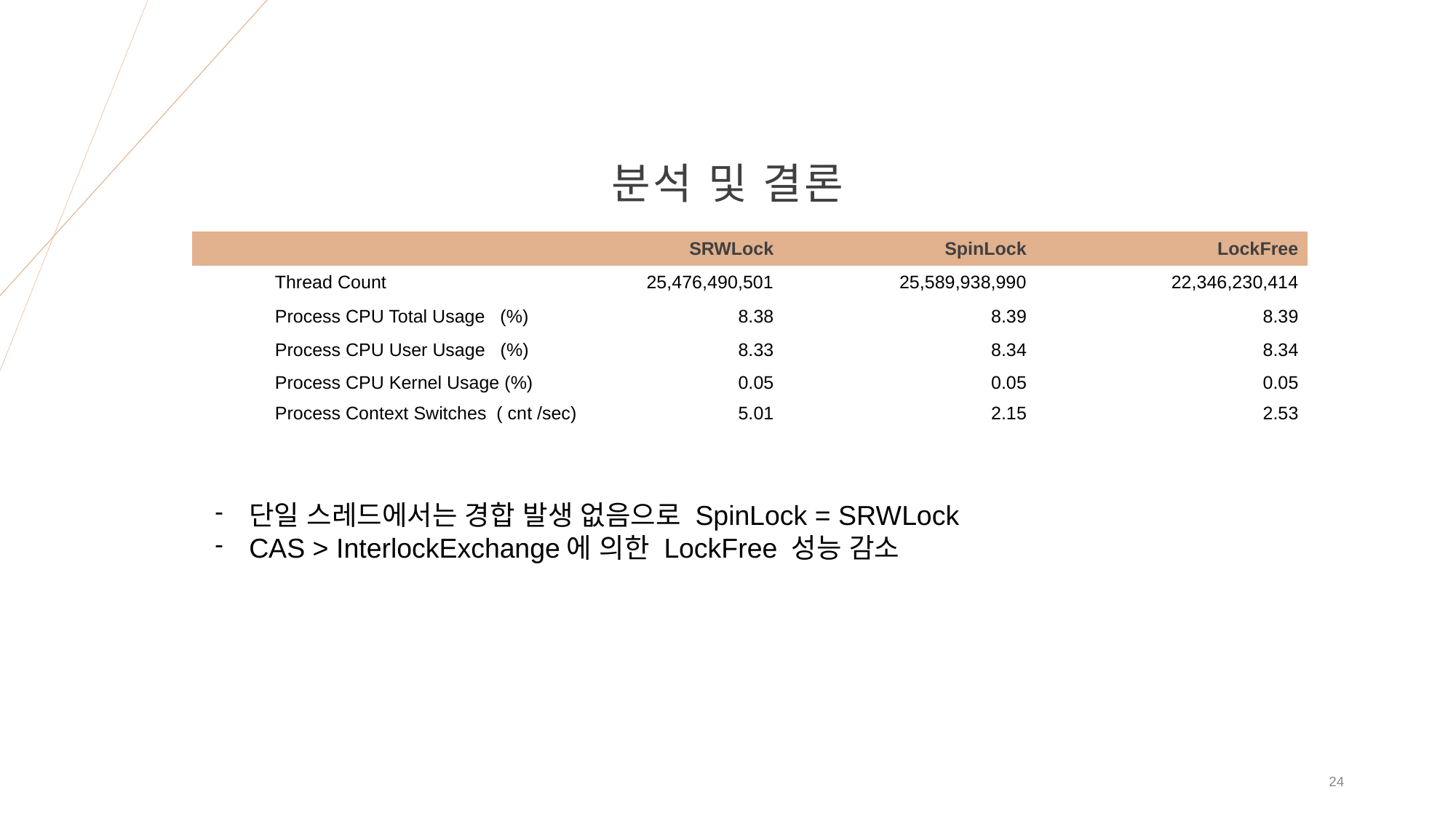

# 분석 및 결론
|  | SRWLock | SpinLock | LockFree |
| --- | --- | --- | --- |
| Thread Count | 25,476,490,501 | 25,589,938,990 | 22,346,230,414 |
| Process CPU Total Usage (%) | 8.38 | 8.39 | 8.39 |
| Process CPU User Usage (%) | 8.33 | 8.34 | 8.34 |
| Process CPU Kernel Usage (%) | 0.05 | 0.05 | 0.05 |
| Process Context Switches ( cnt /sec) | 5.01 | 2.15 | 2.53 |
단일 스레드에서는 경합 발생 없음으로 SpinLock = SRWLock
CAS > InterlockExchange에 의한 LockFree 성능 감소
24